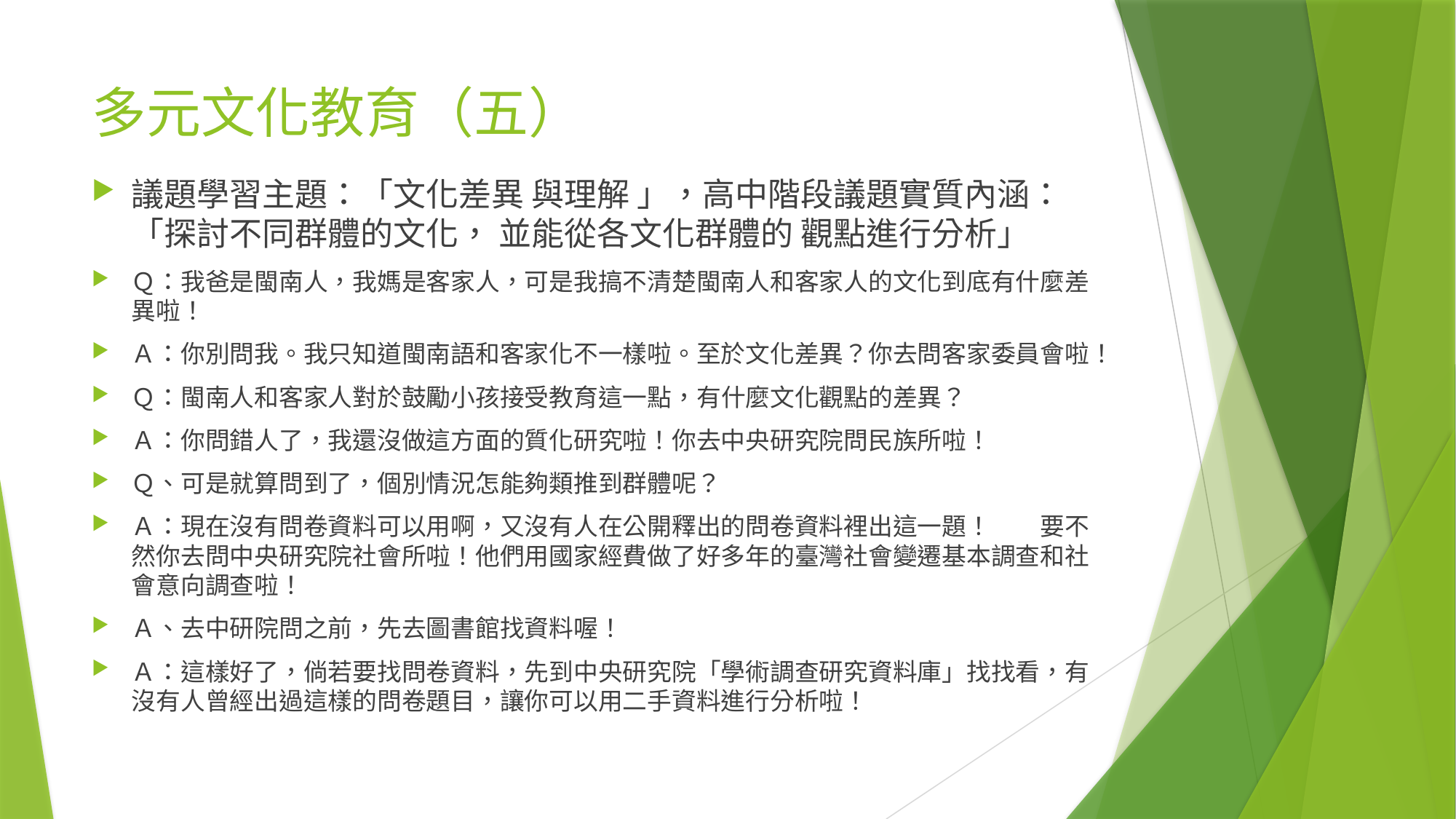

# 多元文化教育（五）
議題學習主題：「文化差異 與理解 」，高中階段議題實質內涵：「探討不同群體的文化， 並能從各文化群體的 觀點進行分析」
Ｑ：我爸是閩南人，我媽是客家人，可是我搞不清楚閩南人和客家人的文化到底有什麼差異啦！
Ａ：你別問我。我只知道閩南語和客家化不一樣啦。至於文化差異？你去問客家委員會啦！
Ｑ：閩南人和客家人對於鼓勵小孩接受教育這一點，有什麼文化觀點的差異？
Ａ：你問錯人了，我還沒做這方面的質化研究啦！你去中央研究院問民族所啦！
Ｑ、可是就算問到了，個別情況怎能夠類推到群體呢？
Ａ：現在沒有問卷資料可以用啊，又沒有人在公開釋出的問卷資料裡出這一題！　　要不然你去問中央研究院社會所啦！他們用國家經費做了好多年的臺灣社會變遷基本調查和社會意向調查啦！
Ａ、去中研院問之前，先去圖書館找資料喔！
Ａ：這樣好了，倘若要找問卷資料，先到中央研究院「學術調查研究資料庫」找找看，有沒有人曾經出過這樣的問卷題目，讓你可以用二手資料進行分析啦！